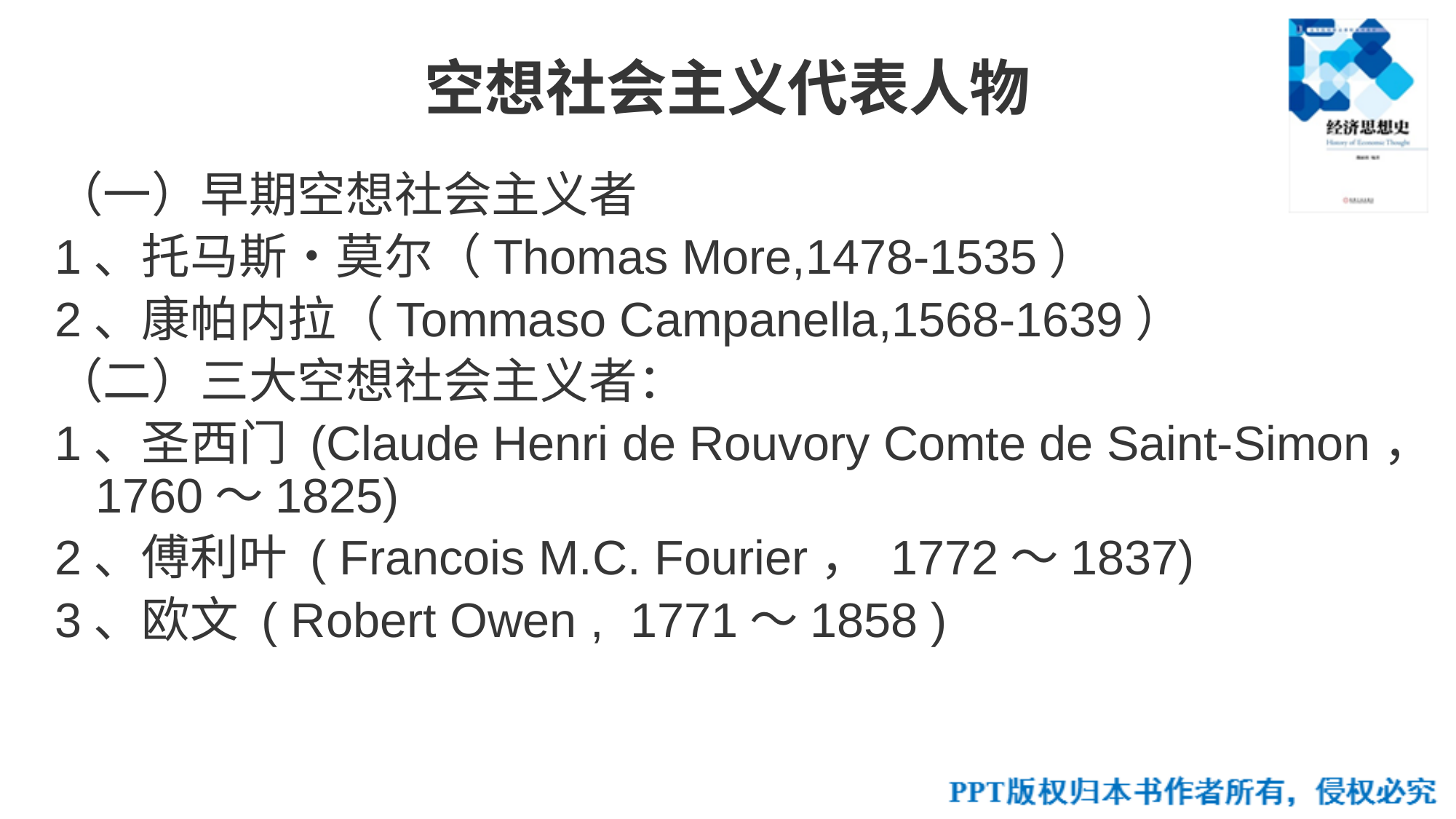

# 空想社会主义代表人物
（一）早期空想社会主义者
1、托马斯•莫尔（Thomas More,1478-1535）
2、康帕内拉（Tommaso Campanella,1568-1639）
（二）三大空想社会主义者：
1、圣西门 (Claude Henri de Rouvory Comte de Saint-Simon，1760～1825)
2、傅利叶 ( Francois M.C. Fourier， 1772～1837)
3、欧文 ( Robert Owen ,  1771～1858 )